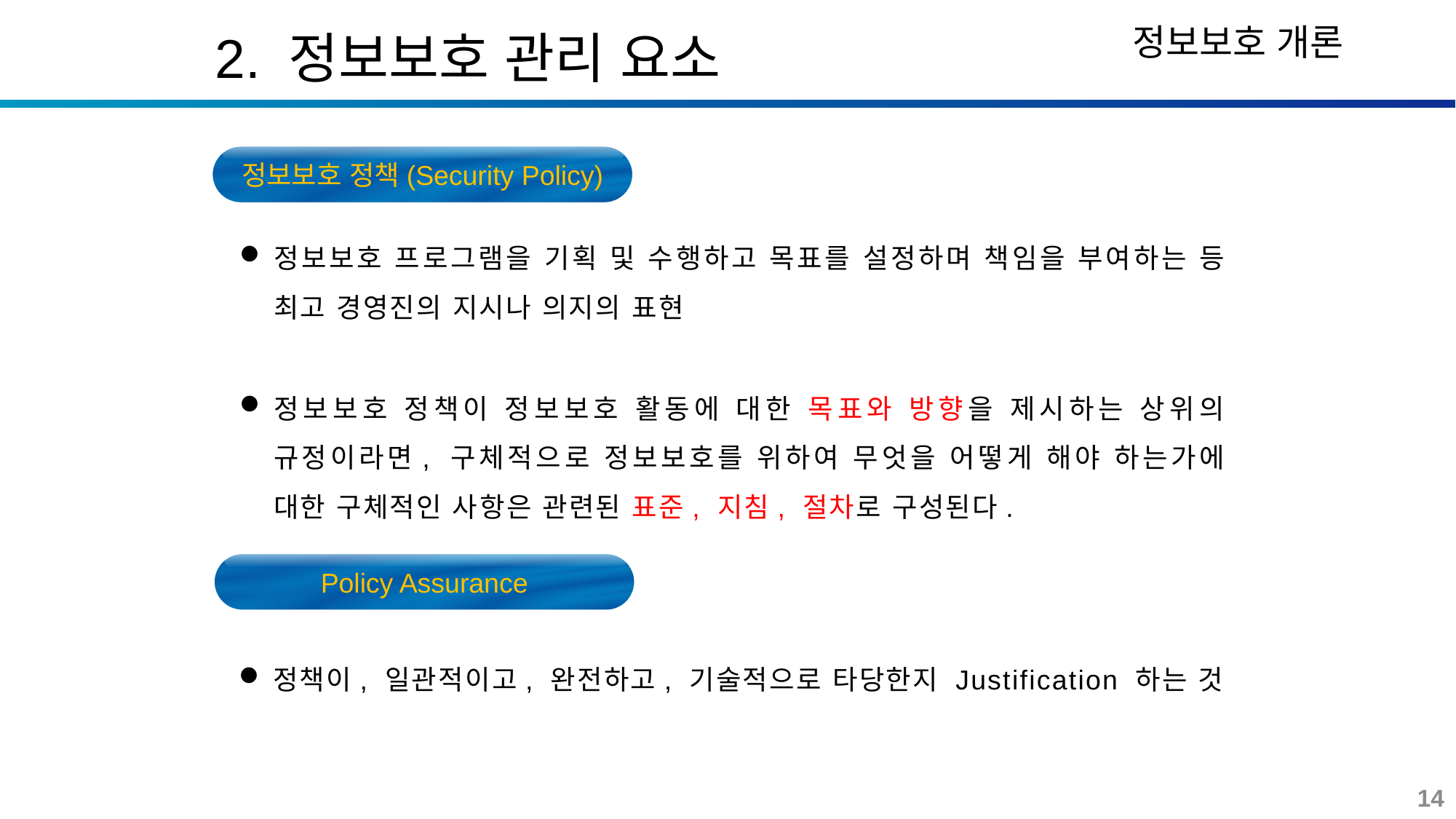

2. 정보보호 관리 요소
정보보호 정책(Security Policy)

정보보호 프로그램을 기획 및 수행하고 목표를 설정하며 책임을 부여하는 등 최고 경영진의 지시나 의지의 표현

정보보호 정책이 정보보호 활동에 대한 목표와 방향을 제시하는 상위의 규정이라면, 구체적으로 정보보호를 위하여 무엇을 어떻게 해야 하는가에 대한 구체적인 사항은 관련된 표준, 지침, 절차로 구성된다.

Policy Assurance

정책이, 일관적이고, 완전하고, 기술적으로 타당한지 Justification 하는 것

14